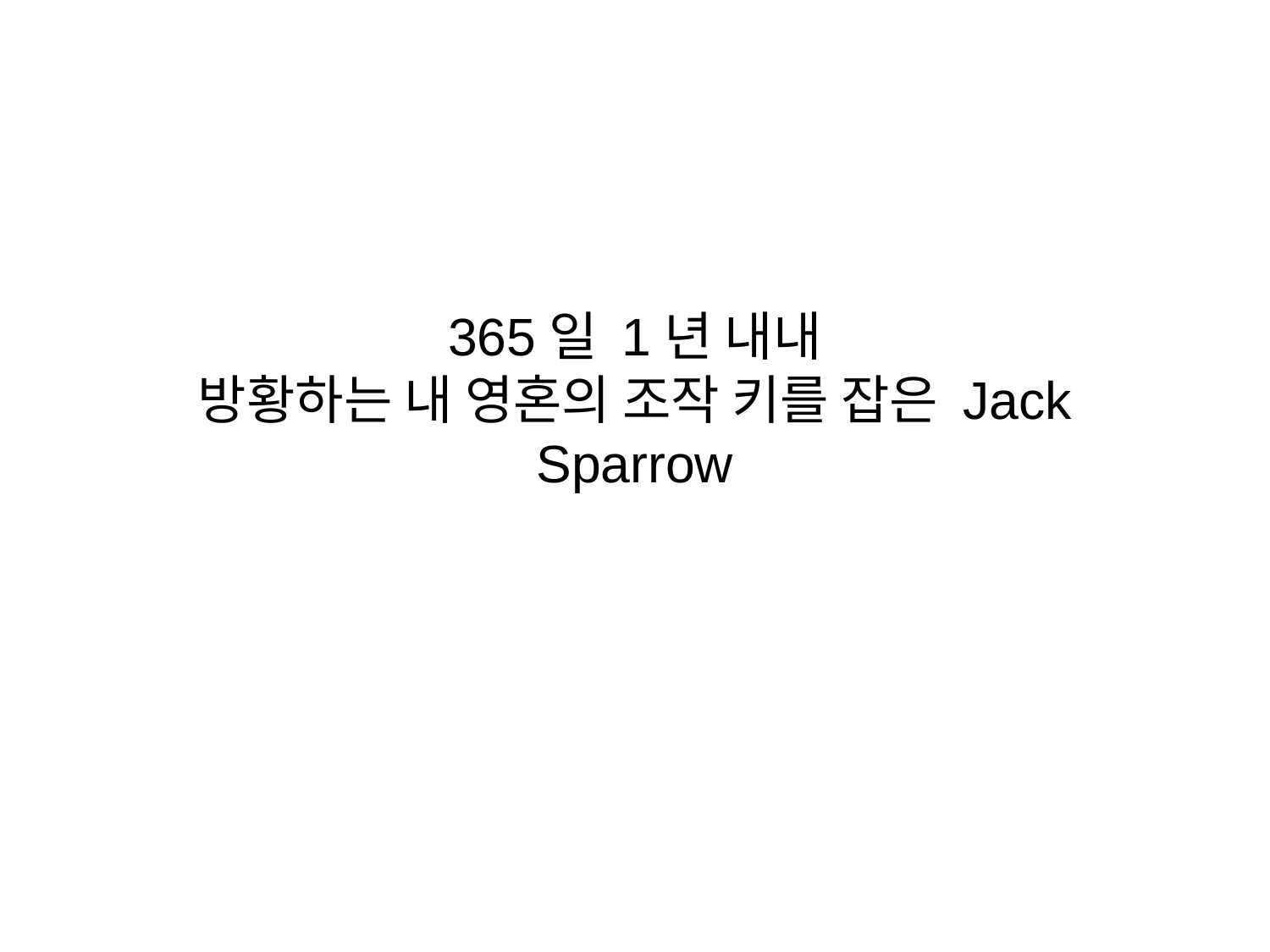

# 365일 1년 내내 방황하는 내 영혼의 조작 키를 잡은 Jack Sparrow